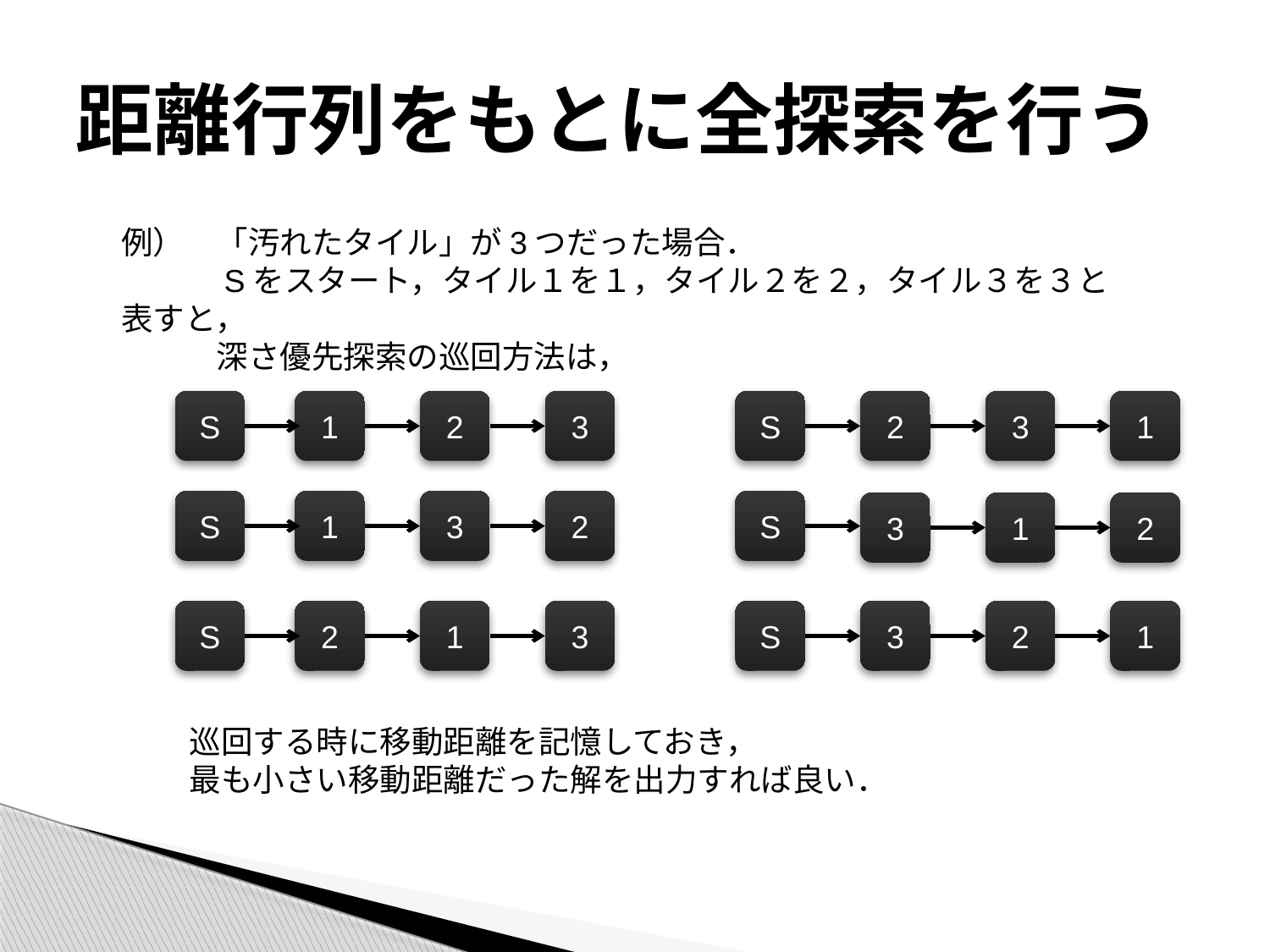

# 距離行列をもとに全探索を行う
例）　「汚れたタイル」が3つだった場合．
　　　Sをスタート，タイル１を１，タイル２を２，タイル３を３と表すと，
　　　深さ優先探索の巡回方法は，
S
1
2
3
S
2
3
1
S
1
3
2
S
3
1
2
S
2
1
3
S
3
2
1
巡回する時に移動距離を記憶しておき，
最も小さい移動距離だった解を出力すれば良い．